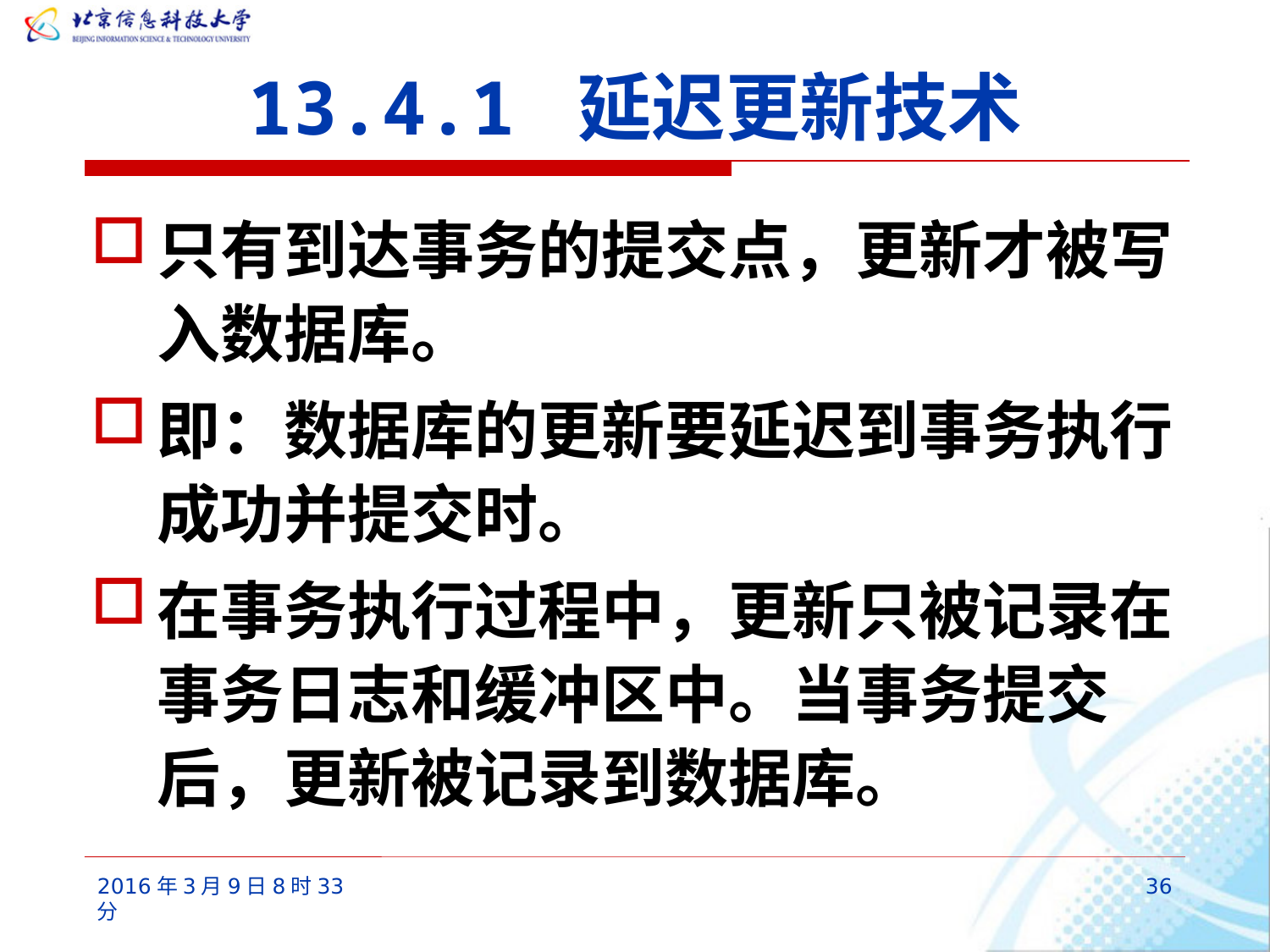

# 13.4.1 延迟更新技术
只有到达事务的提交点，更新才被写入数据库。
即：数据库的更新要延迟到事务执行成功并提交时。
在事务执行过程中，更新只被记录在事务日志和缓冲区中。当事务提交后，更新被记录到数据库。
2016年3月9日8时33分
36